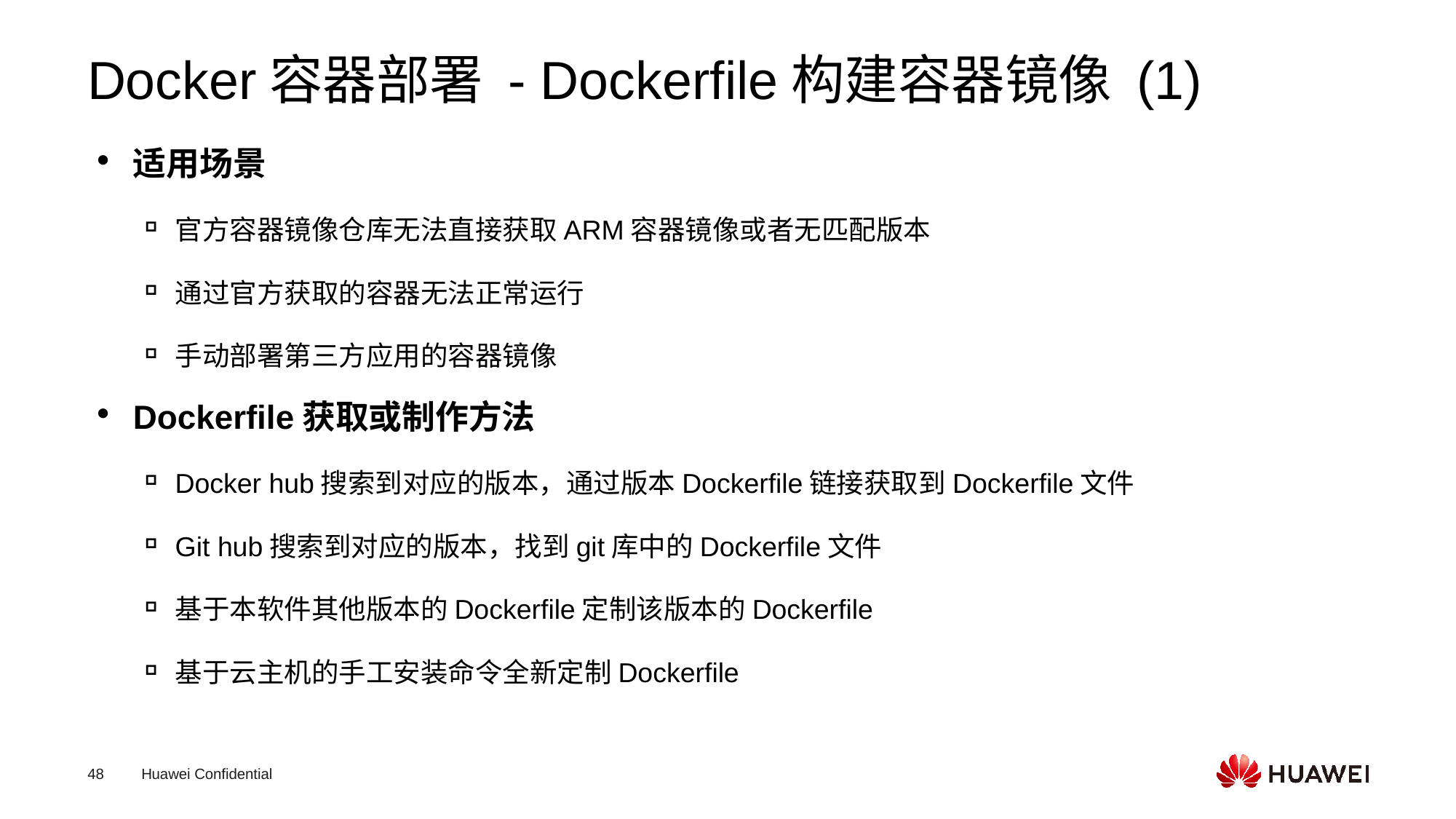

# Docker容器部署 - Dockerfile构建容器镜像 (1)
适用场景
官方容器镜像仓库无法直接获取ARM容器镜像或者无匹配版本
通过官方获取的容器无法正常运行
手动部署第三方应用的容器镜像
Dockerfile获取或制作方法
Docker hub搜索到对应的版本，通过版本Dockerfile链接获取到Dockerfile文件
Git hub搜索到对应的版本，找到git库中的Dockerfile文件
基于本软件其他版本的Dockerfile定制该版本的Dockerfile
基于云主机的手工安装命令全新定制Dockerfile